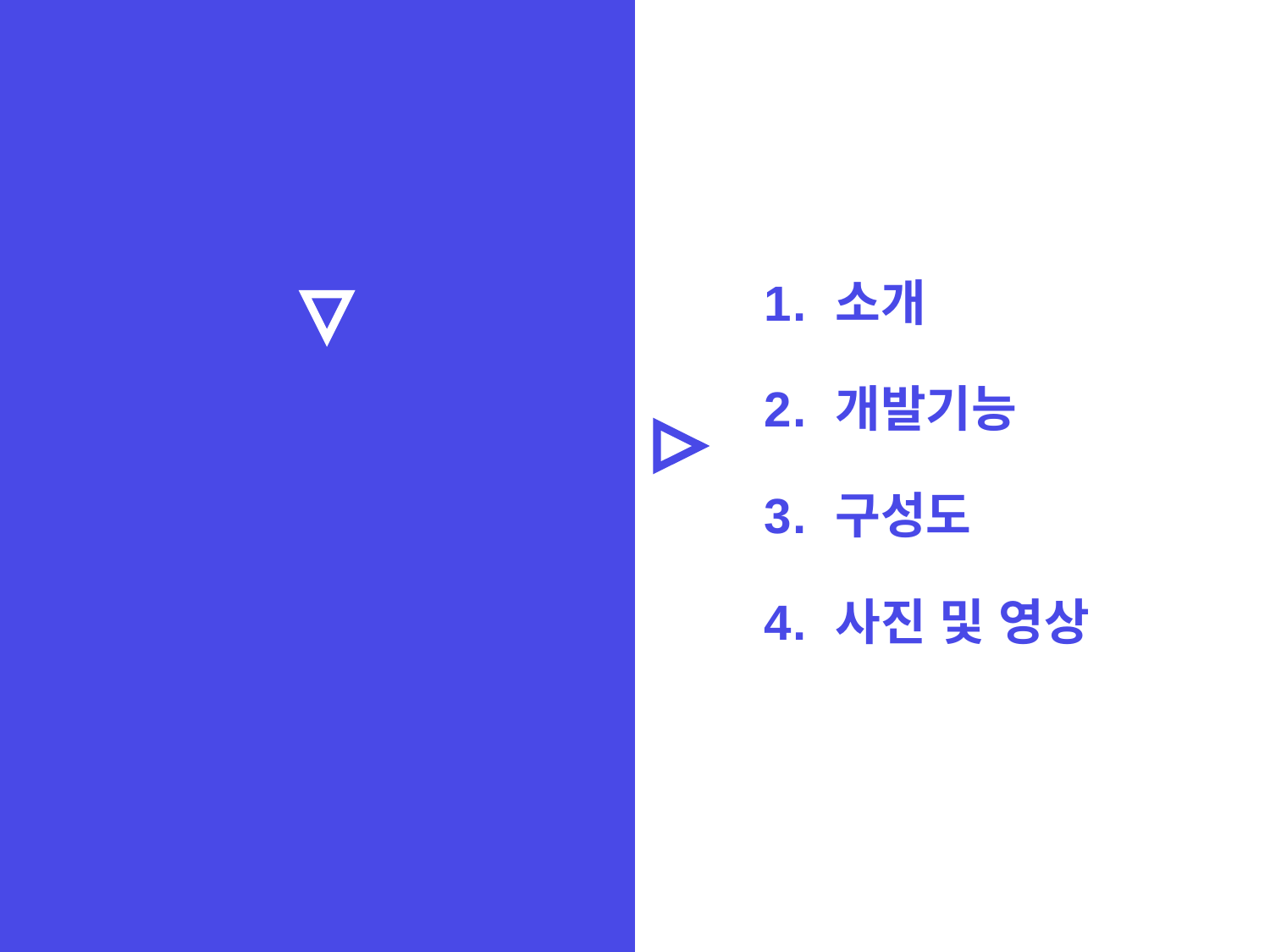

소개
개발기능
구성도
사진 및 영상

# INDEX

기업내교육론